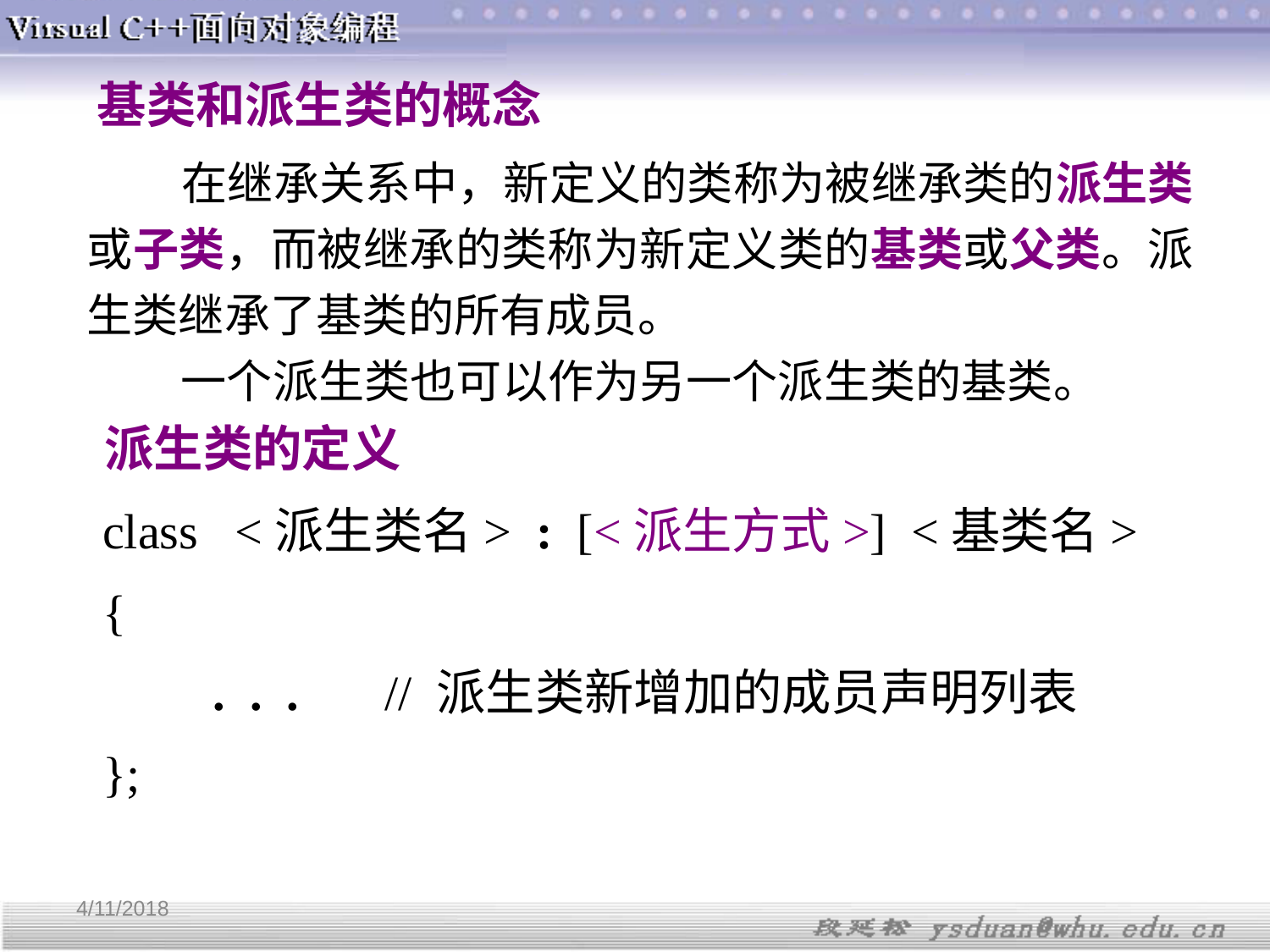

基类和派生类的概念
        在继承关系中，新定义的类称为被继承类的派生类或子类，而被继承的类称为新定义类的基类或父类。派生类继承了基类的所有成员。
        一个派生类也可以作为另一个派生类的基类。
派生类的定义
class   <派生类名>  :  [<派生方式>]  <基类名>
{
         .  .  .       // 派生类新增加的成员声明列表
};
4/11/2018